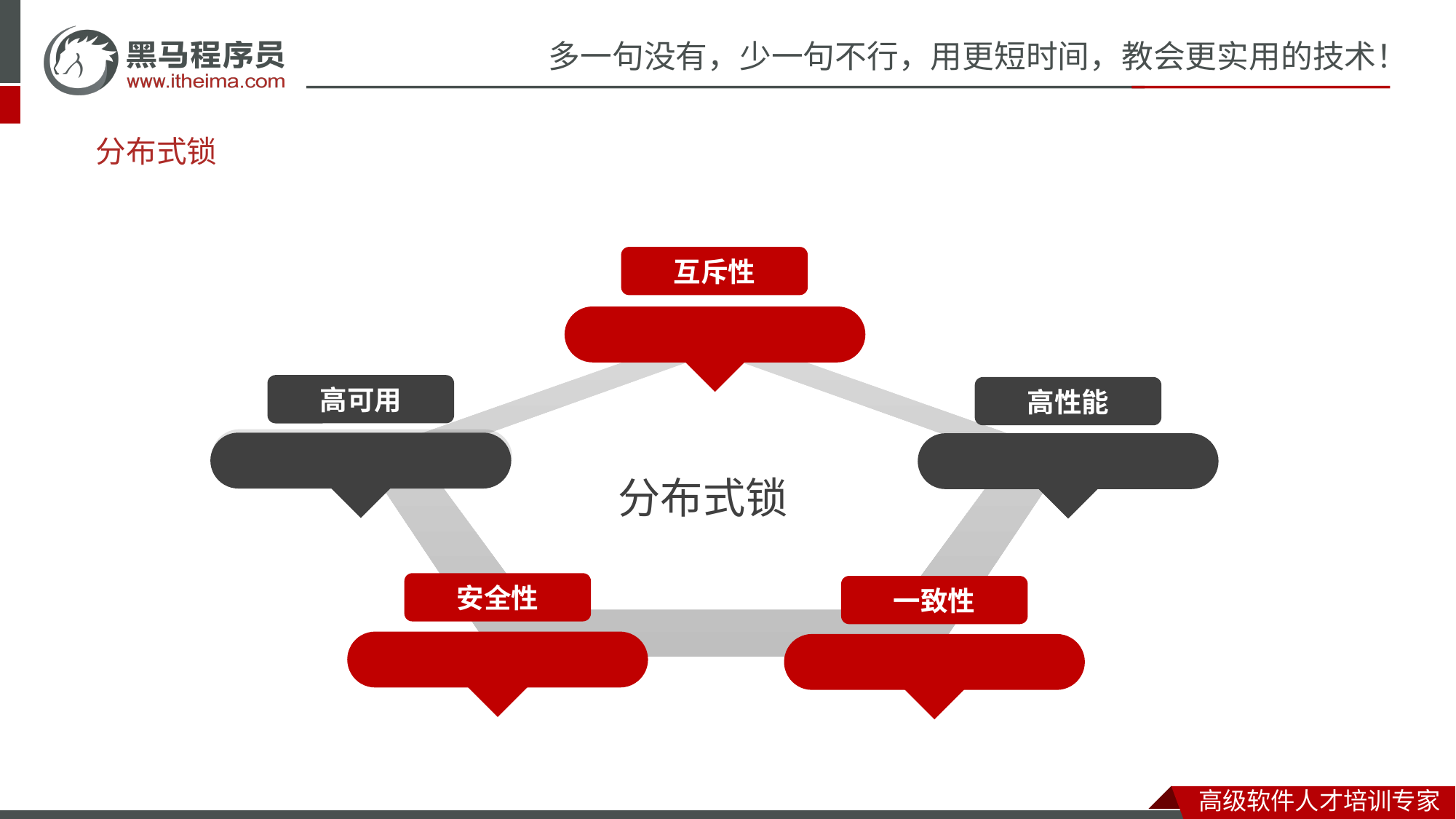

# 分布式锁
互斥性

高可用
高性能

分布式锁
安全性
一致性